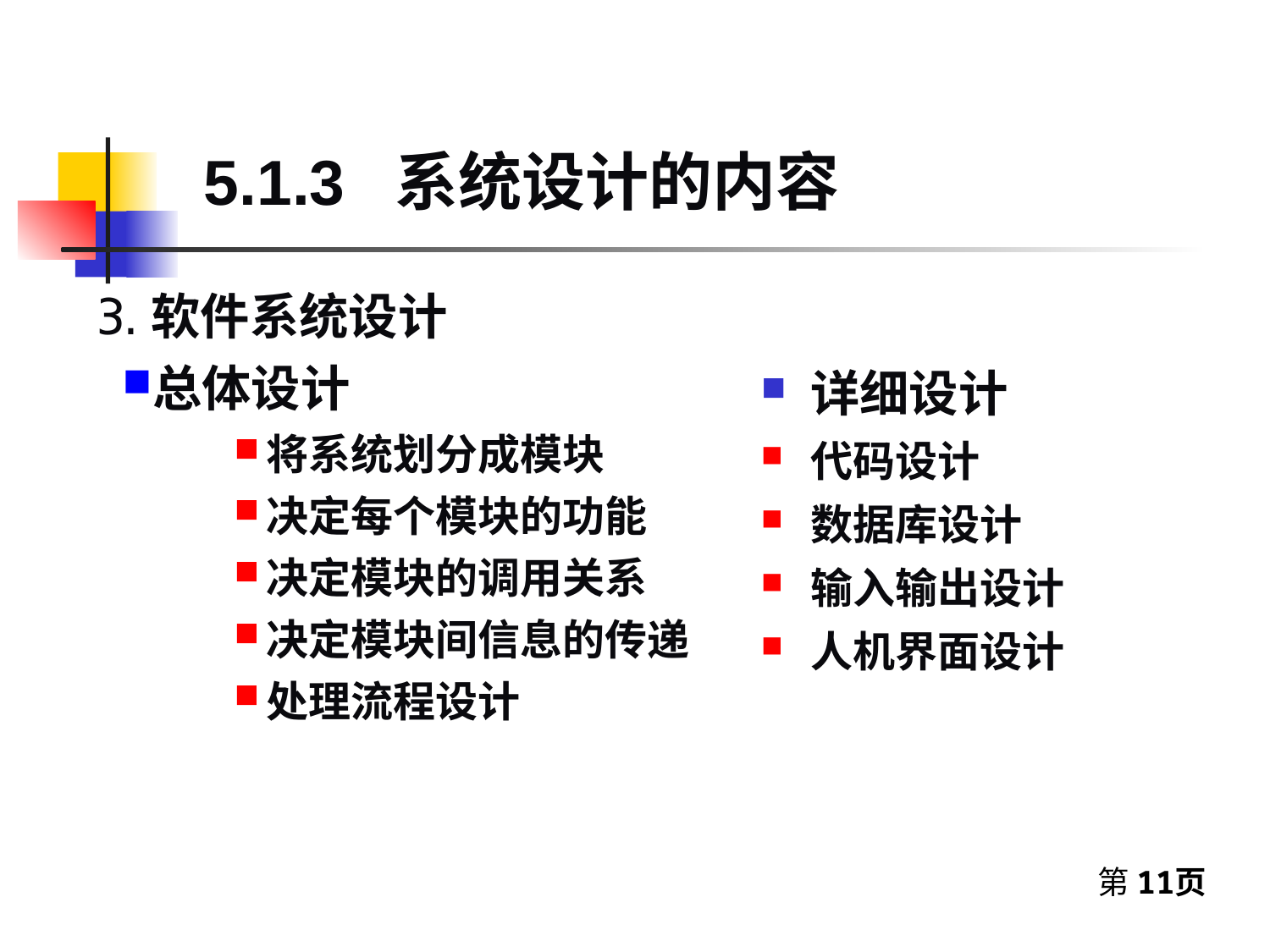

5.1.3  系统设计的内容
3.软件系统设计
总体设计
将系统划分成模块
决定每个模块的功能
决定模块的调用关系
决定模块间信息的传递
处理流程设计

 详细设计
 代码设计
 数据库设计
 输入输出设计
 人机界面设计